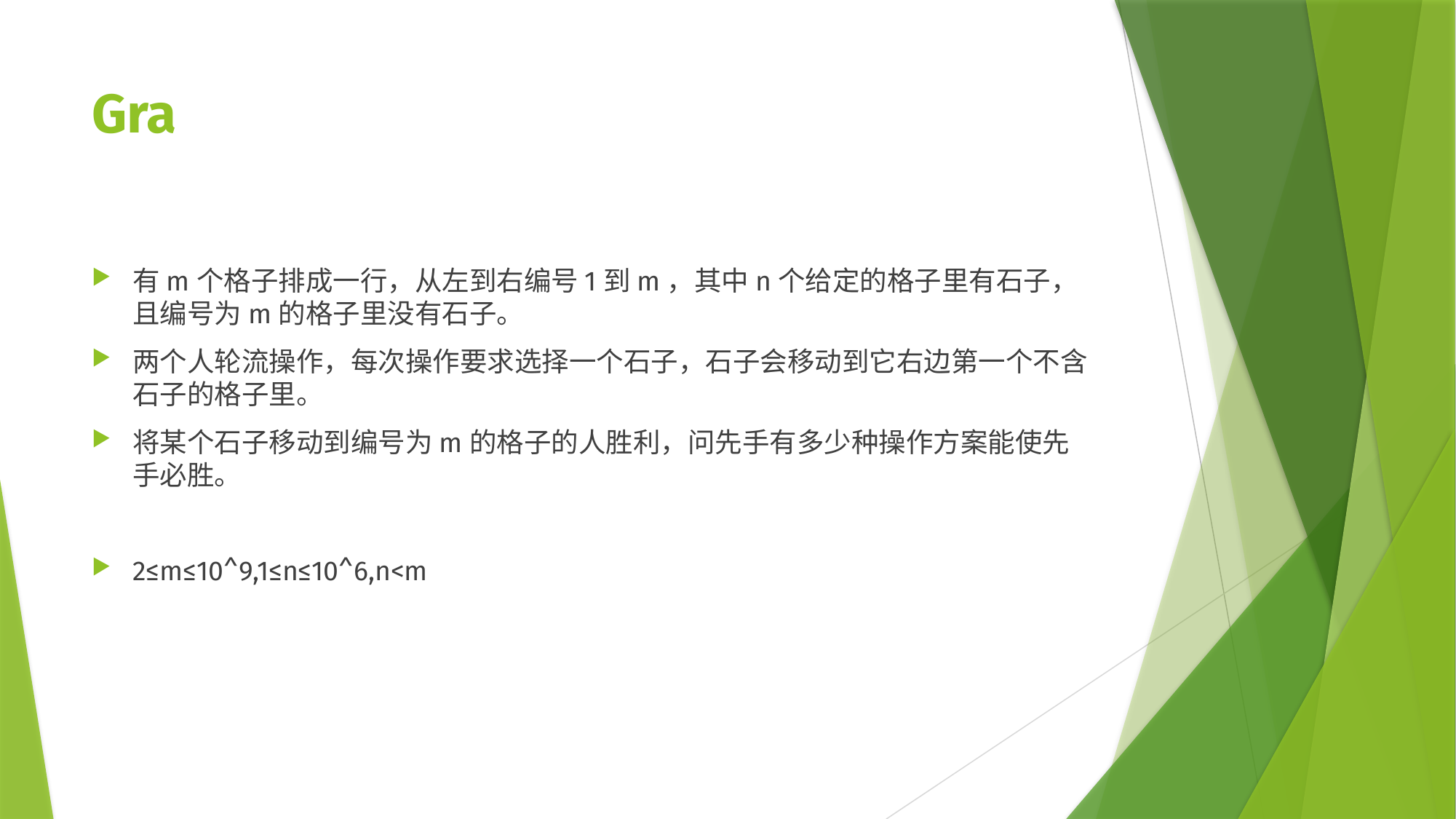

# Gra
有m个格子排成一行，从左到右编号1到m，其中n个给定的格子里有石子，且编号为m的格子里没有石子。
两个人轮流操作，每次操作要求选择一个石子，石子会移动到它右边第一个不含石子的格子里。
将某个石子移动到编号为m的格子的人胜利，问先手有多少种操作方案能使先手必胜。

2≤m≤10^9,1≤n≤10^6,n<m